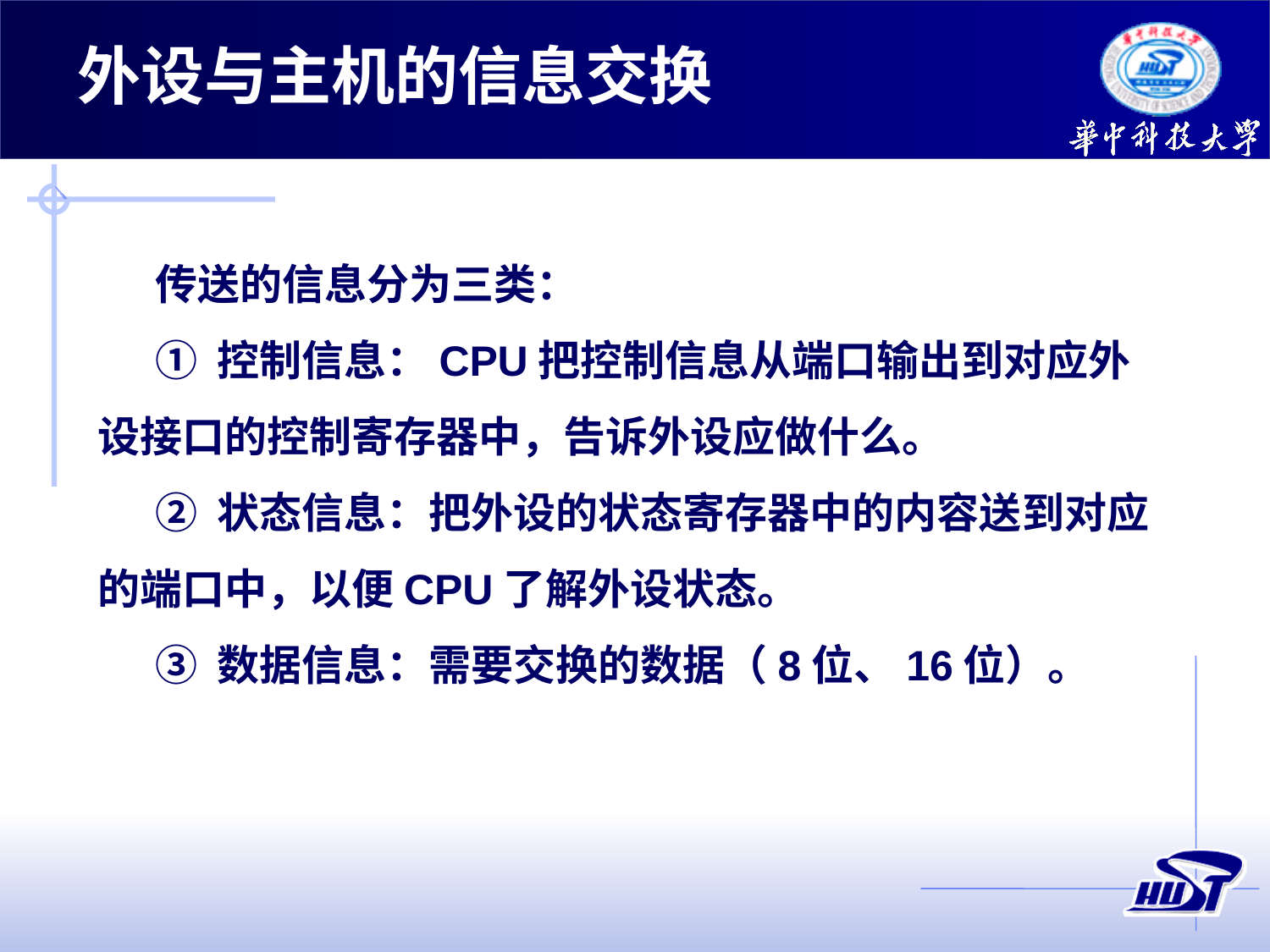

# 外设与主机的信息交换
传送的信息分为三类：
① 控制信息：CPU把控制信息从端口输出到对应外设接口的控制寄存器中，告诉外设应做什么。
② 状态信息：把外设的状态寄存器中的内容送到对应的端口中，以便CPU了解外设状态。
③ 数据信息：需要交换的数据（8位、16位）。